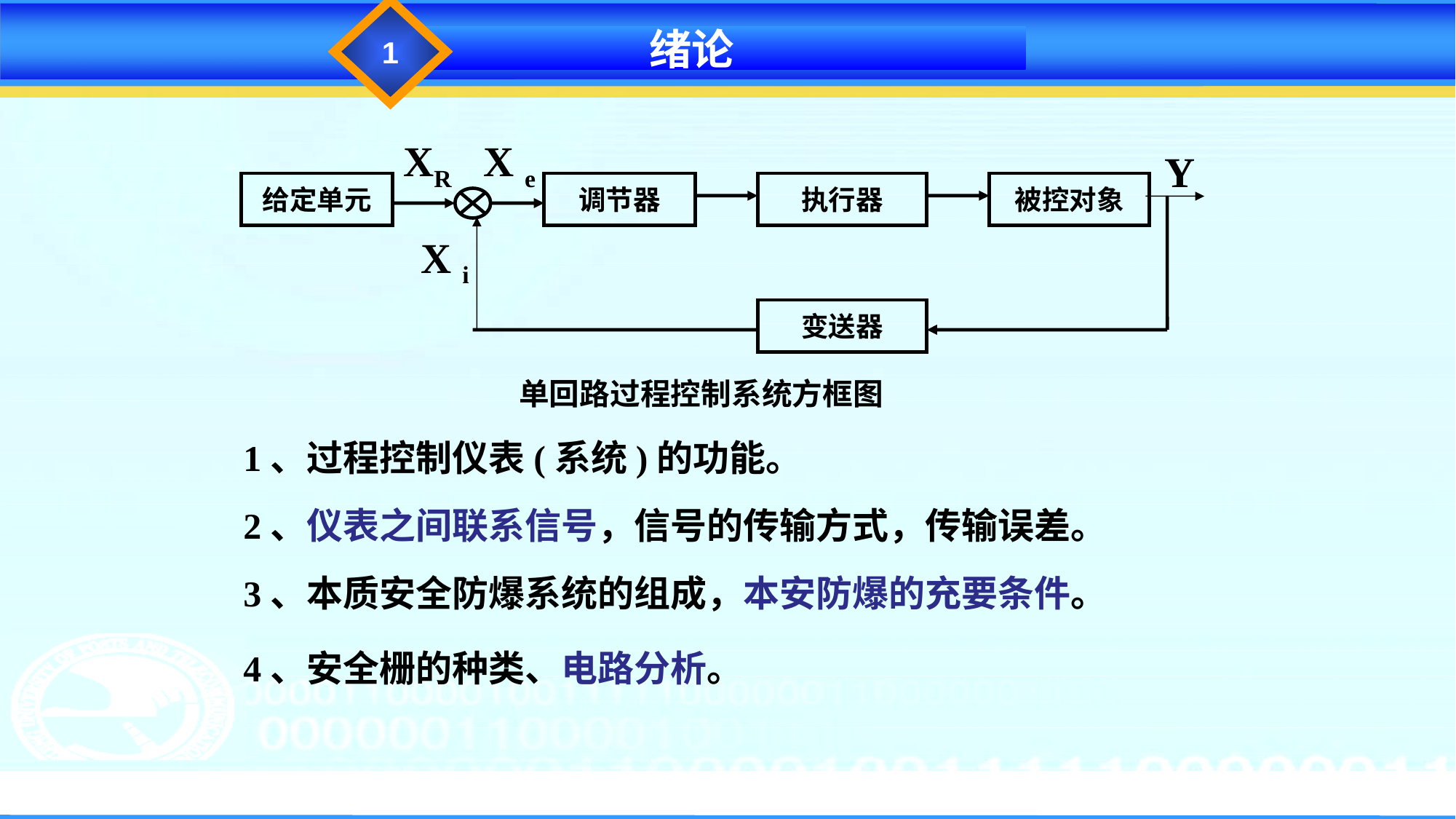

1
绪论
XR
X e
Y
给定单元
调节器
执行器
被控对象

X i
变送器

    单回路过程控制系统方框图
1、过程控制仪表(系统)的功能。
2、仪表之间联系信号，信号的传输方式，传输误差。
3、本质安全防爆系统的组成，本安防爆的充要条件。
4、安全栅的种类、电路分析。